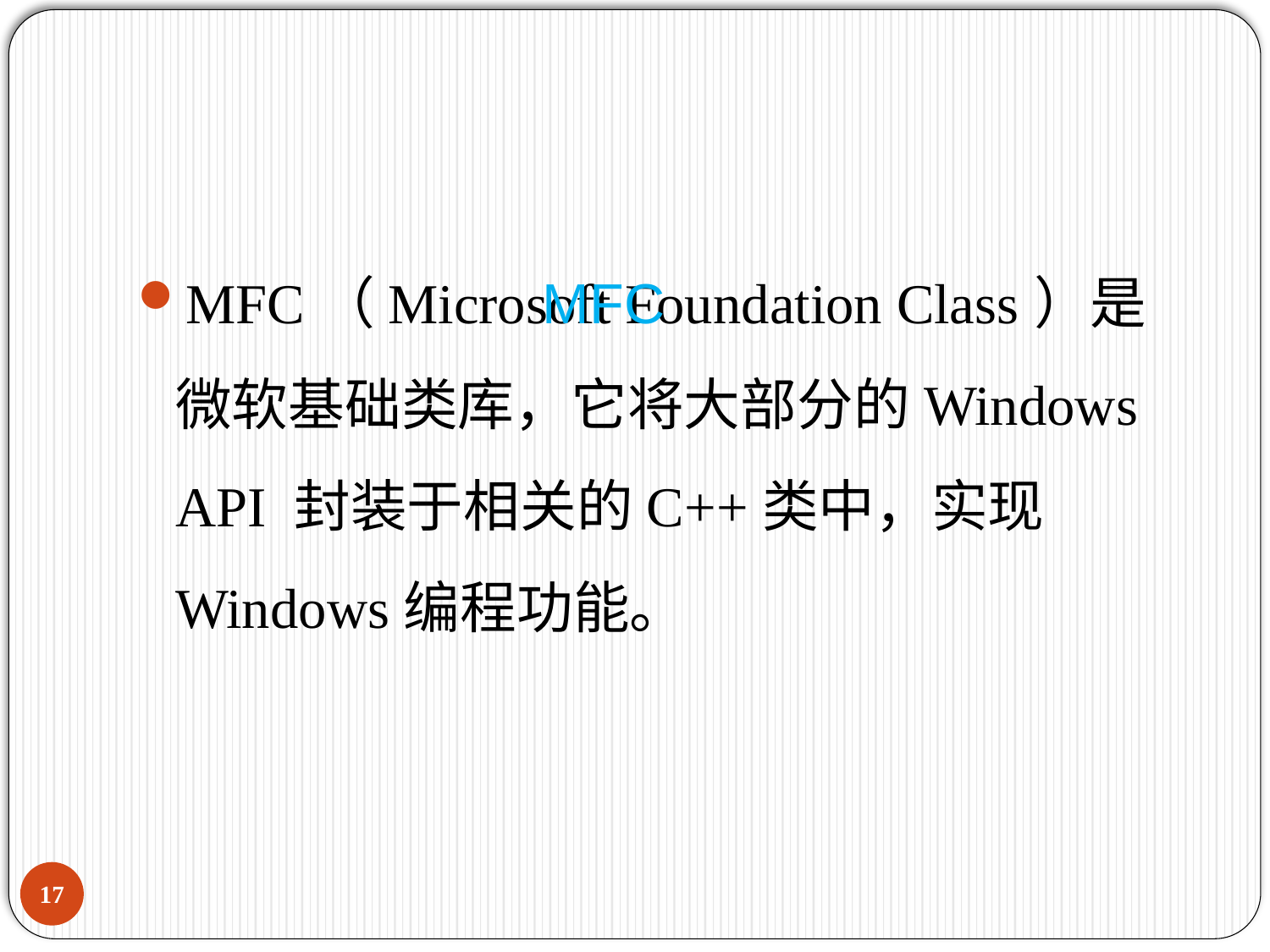

MFC
MFC（Microsoft Foundation Class）是微软基础类库，它将大部分的Windows  API 封装于相关的C++类中，实现Windows编程功能。

17